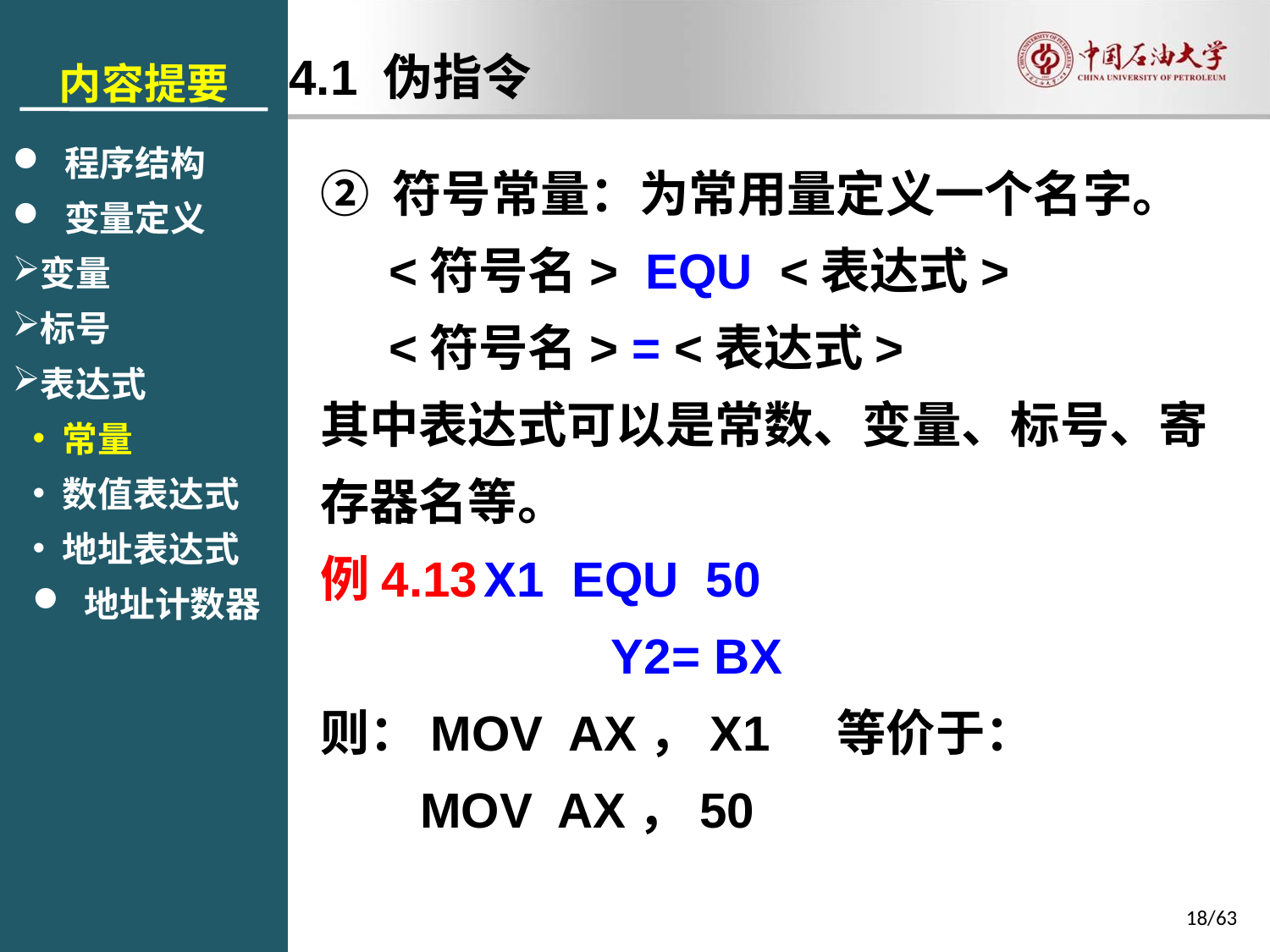

内容提要
 程序结构
 变量定义
变量
标号
表达式
常量
数值表达式
地址表达式
 地址计数器
4.1 伪指令
② 符号常量：为常用量定义一个名字。
     <符号名>  EQU  <表达式>
     <符号名> = <表达式>
其中表达式可以是常数、变量、标号、寄存器名等。
例4.13	X1  EQU  50
		       	Y2= BX
则：MOV  AX，X1    等价于：
MOV  AX，50
18/63